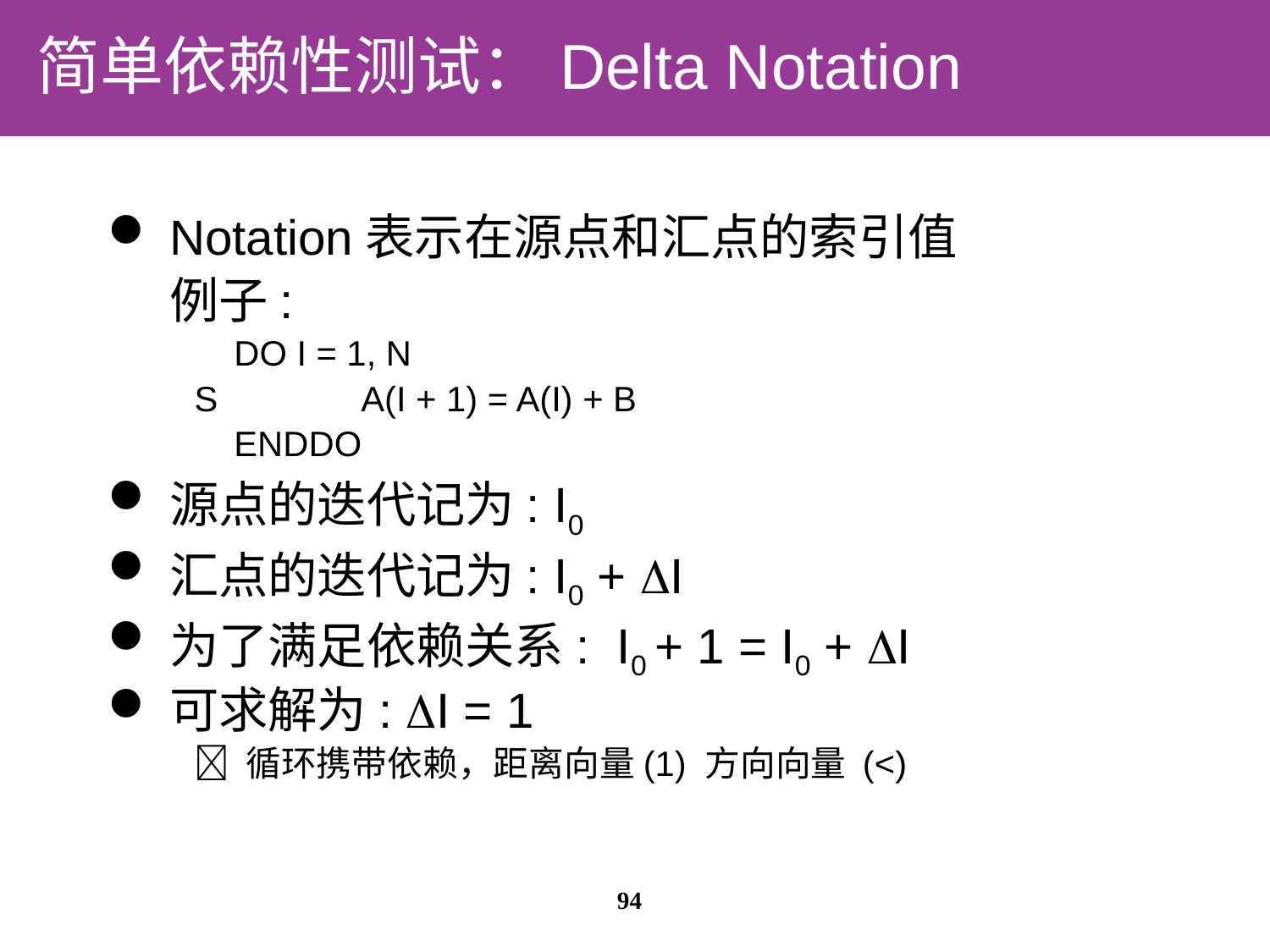

# 简单依赖性测试：Delta Notation
Notation表示在源点和汇点的索引值
	例子:
	DO I = 1, N
S		A(I + 1) = A(I) + B
	ENDDO
源点的迭代记为: I0
汇点的迭代记为: I0 + ΔI
为了满足依赖关系:  I0 + 1 = I0 + ΔI
可求解为: ΔI = 1
⇒ 循环携带依赖，距离向量(1) 方向向量 (<)
94